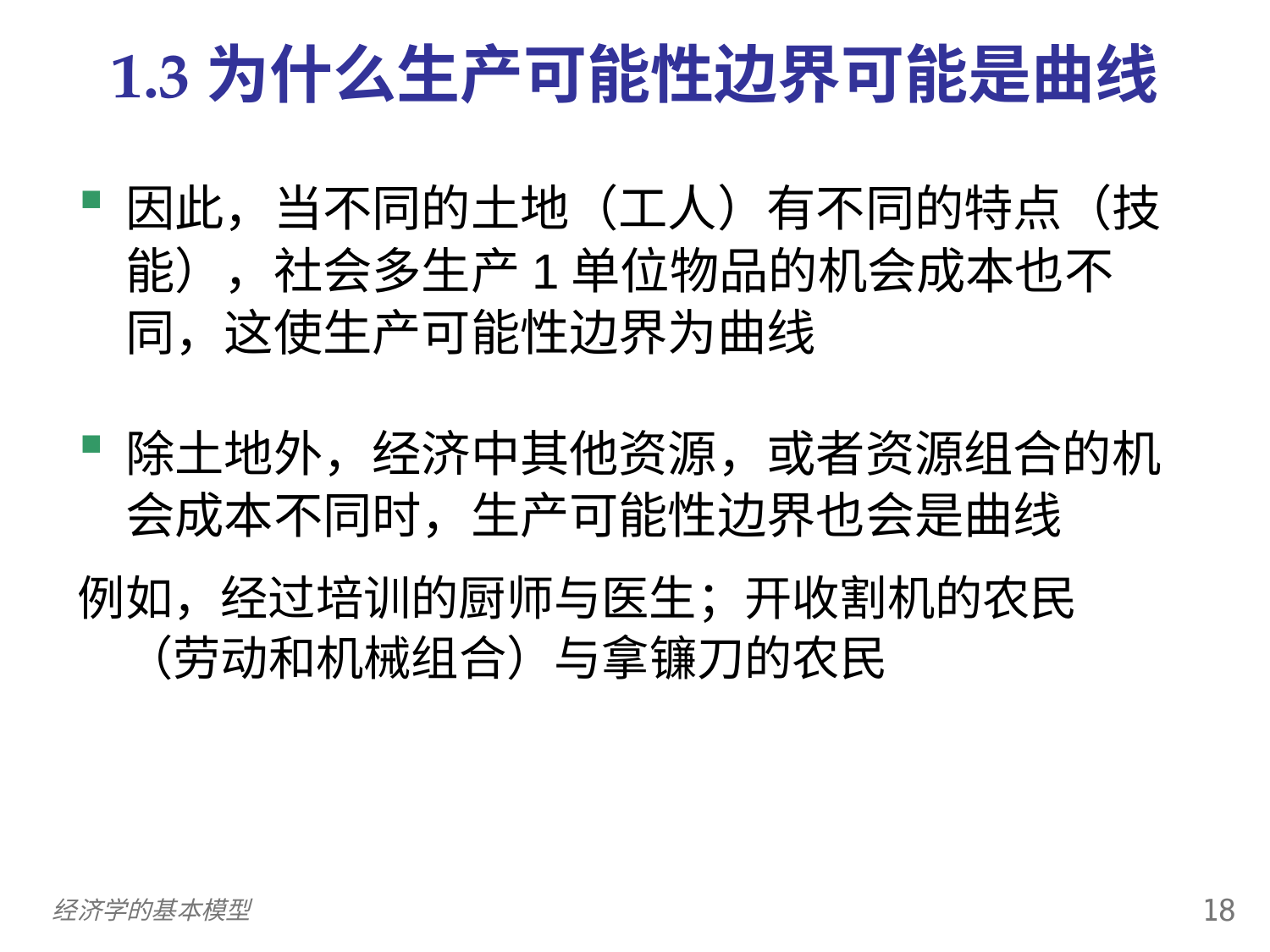

1.3为什么生产可能性边界可能是曲线

因此，当不同的土地（工人）有不同的特点（技能），社会多生产1单位物品的机会成本也不同，这使生产可能性边界为曲线

除土地外，经济中其他资源，或者资源组合的机会成本不同时，生产可能性边界也会是曲线
例如，经过培训的厨师与医生；开收割机的农民（劳动和机械组合）与拿镰刀的农民
18
经济学的基本模型